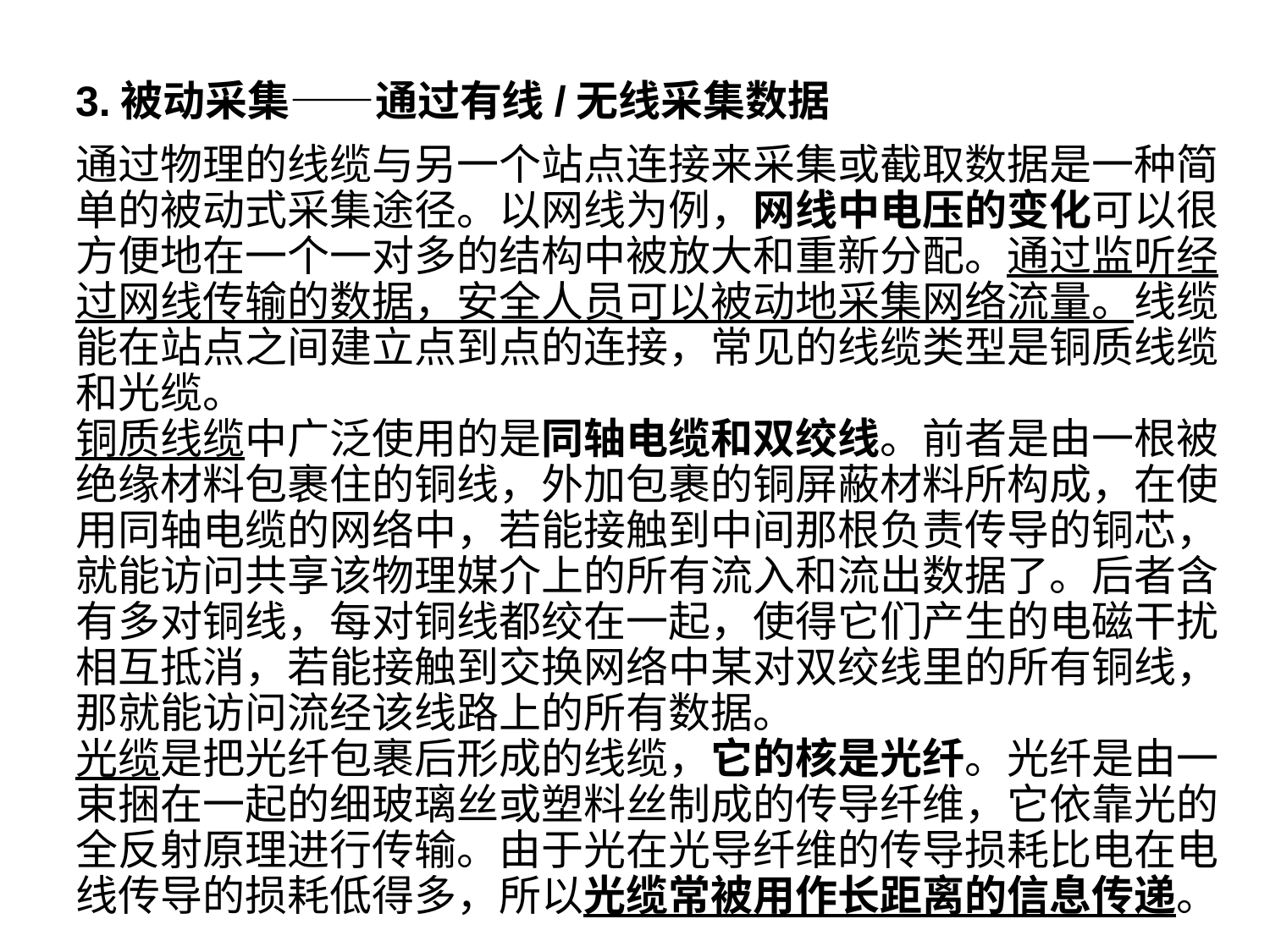

3.被动采集——通过有线/无线采集数据
通过物理的线缆与另一个站点连接来采集或截取数据是一种简单的被动式采集途径。以网线为例，网线中电压的变化可以很方便地在一个一对多的结构中被放大和重新分配。通过监听经过网线传输的数据，安全人员可以被动地采集网络流量。线缆能在站点之间建立点到点的连接，常见的线缆类型是铜质线缆和光缆。
铜质线缆中广泛使用的是同轴电缆和双绞线。前者是由一根被绝缘材料包裹住的铜线，外加包裹的铜屏蔽材料所构成，在使用同轴电缆的网络中，若能接触到中间那根负责传导的铜芯，就能访问共享该物理媒介上的所有流入和流出数据了。后者含有多对铜线，每对铜线都绞在一起，使得它们产生的电磁干扰相互抵消，若能接触到交换网络中某对双绞线里的所有铜线，那就能访问流经该线路上的所有数据。
光缆是把光纤包裹后形成的线缆，它的核是光纤。光纤是由一束捆在一起的细玻璃丝或塑料丝制成的传导纤维，它依靠光的全反射原理进行传输。由于光在光导纤维的传导损耗比电在电线传导的损耗低得多，所以光缆常被用作长距离的信息传递。